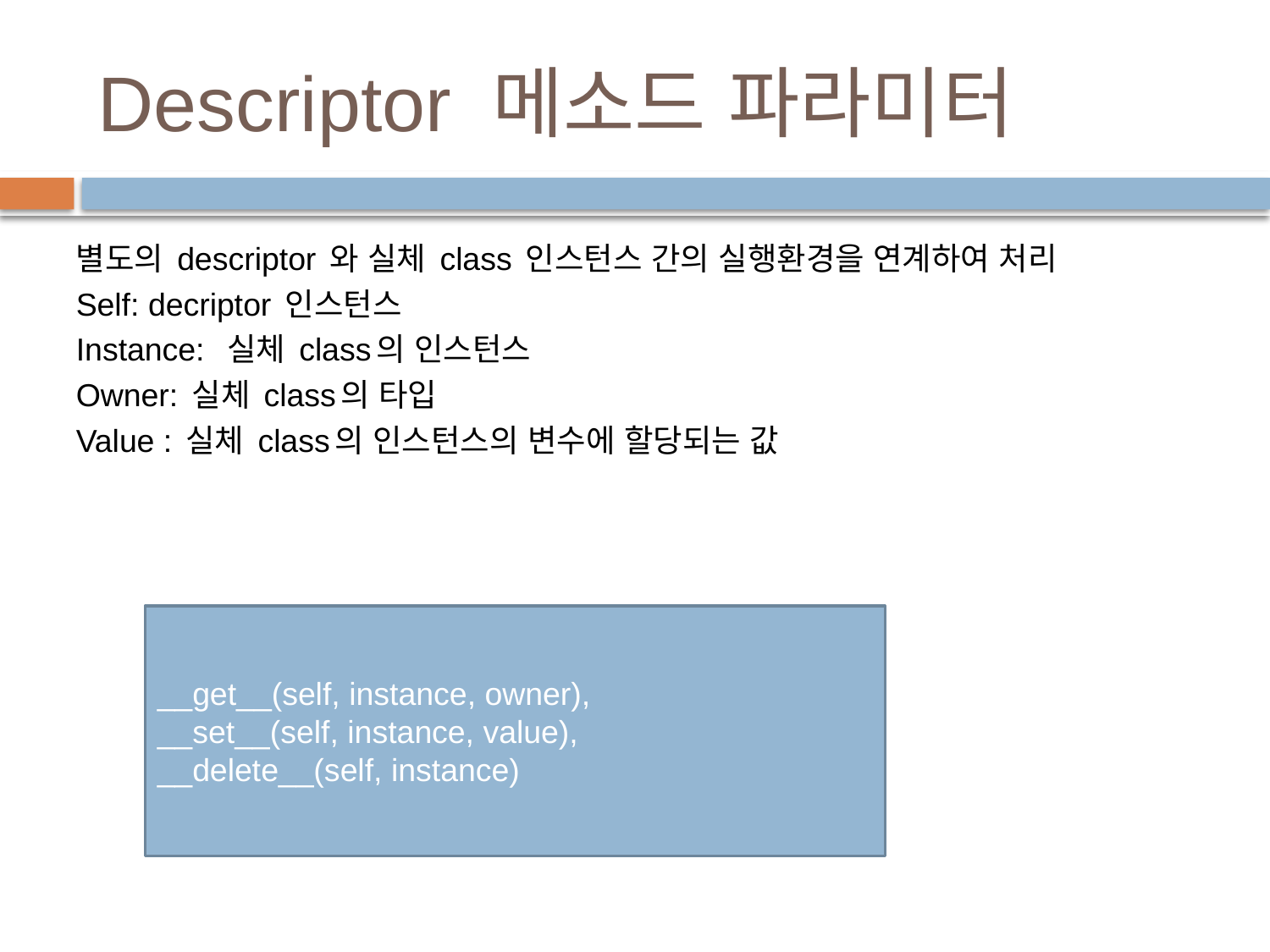

# Descriptor 메소드 파라미터
별도의 descriptor 와 실체 class 인스턴스 간의 실행환경을 연계하여 처리
Self: decriptor 인스턴스
Instance:  실체 class의 인스턴스
Owner: 실체 class의 타입
Value : 실체 class의 인스턴스의 변수에 할당되는 값
__get__(self, instance, owner),
__set__(self, instance, value),
__delete__(self, instance)